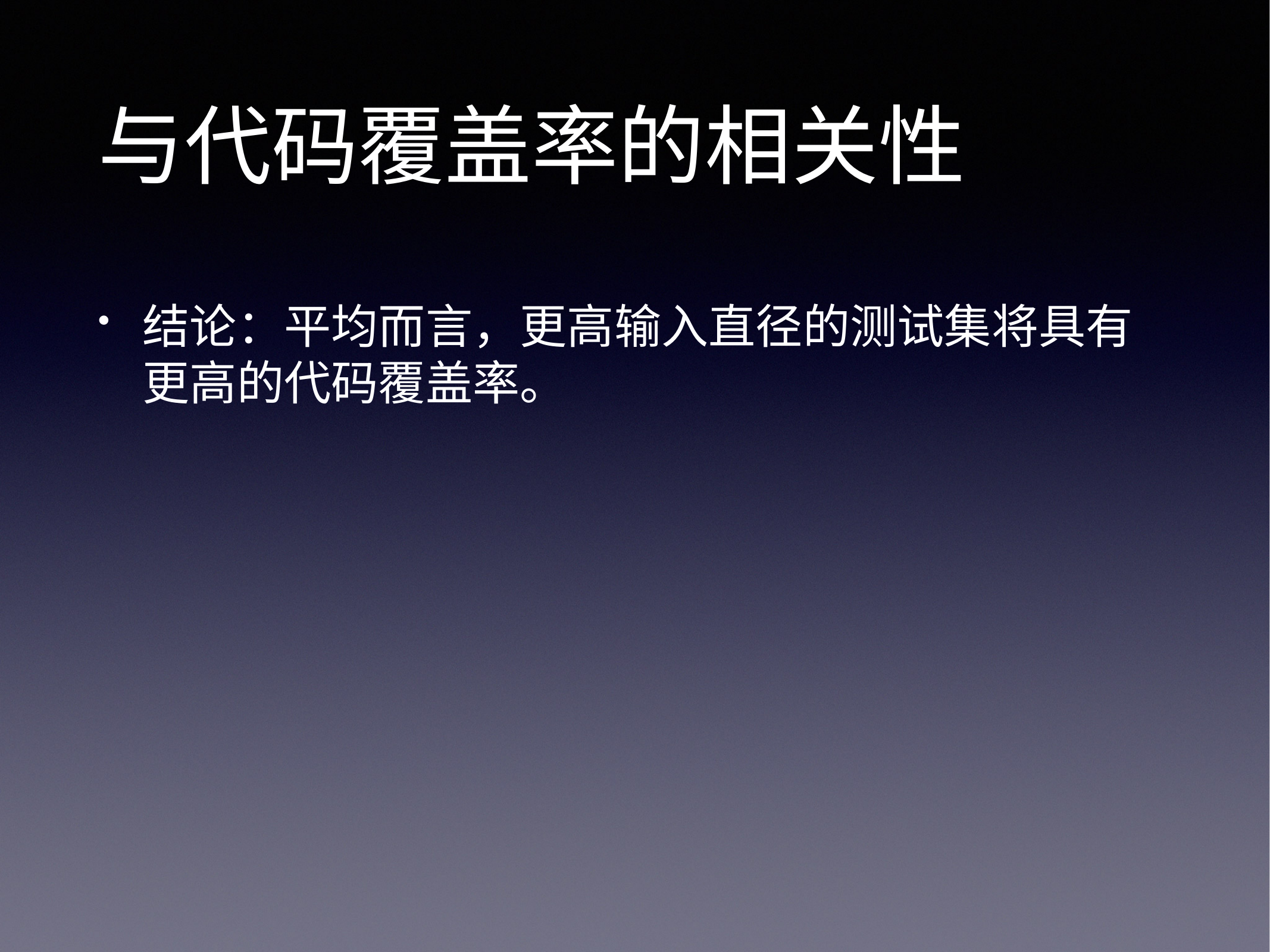

# 与代码覆盖率的相关性
结论：平均而言，更高输入直径的测试集将具有更高的代码覆盖率。